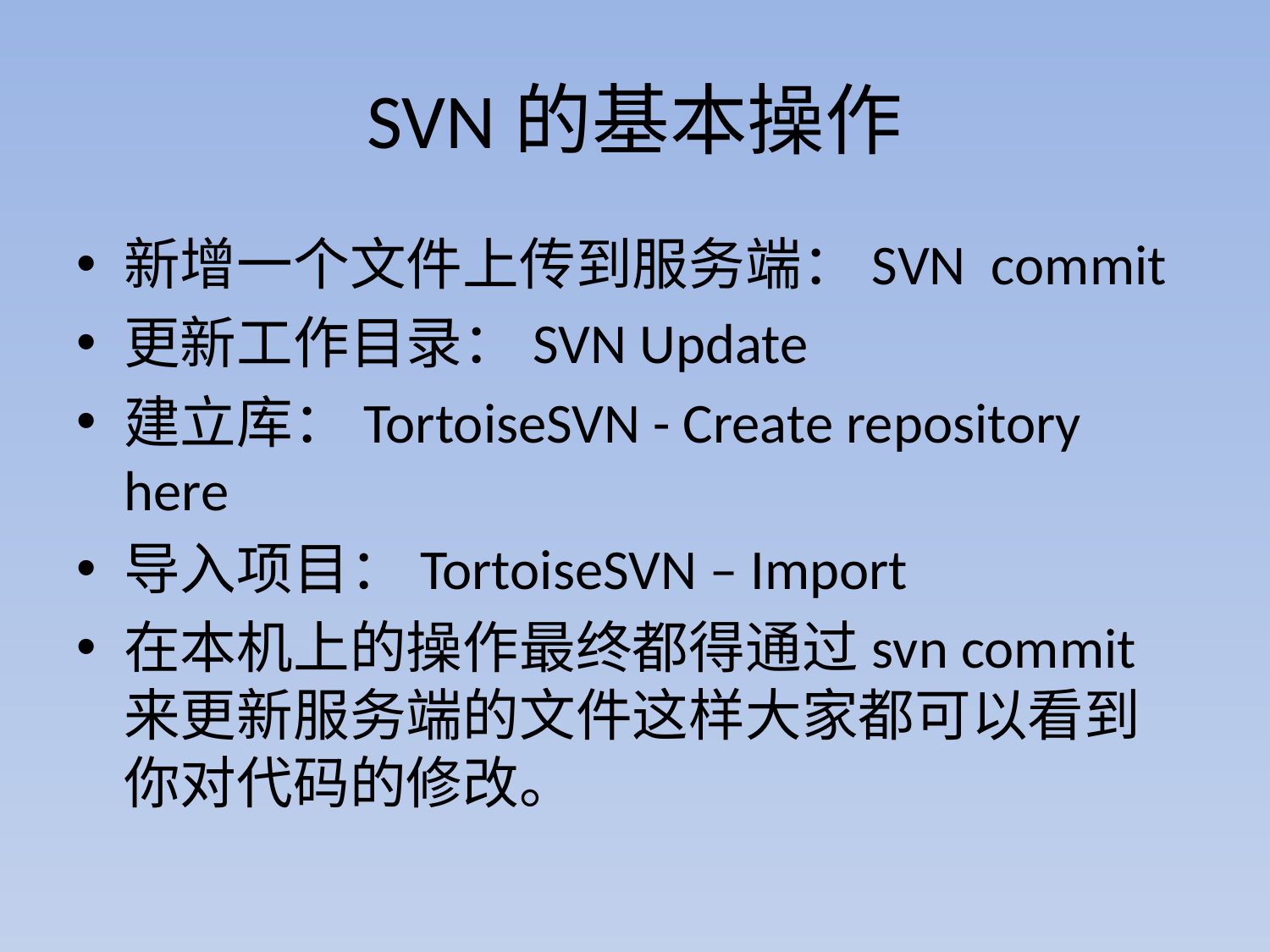

# SVN的基本操作
新增一个文件上传到服务端：SVN  commit
更新工作目录：SVN Update
建立库：TortoiseSVN - Create repository here
导入项目：TortoiseSVN – Import
在本机上的操作最终都得通过svn commit来更新服务端的文件这样大家都可以看到你对代码的修改。